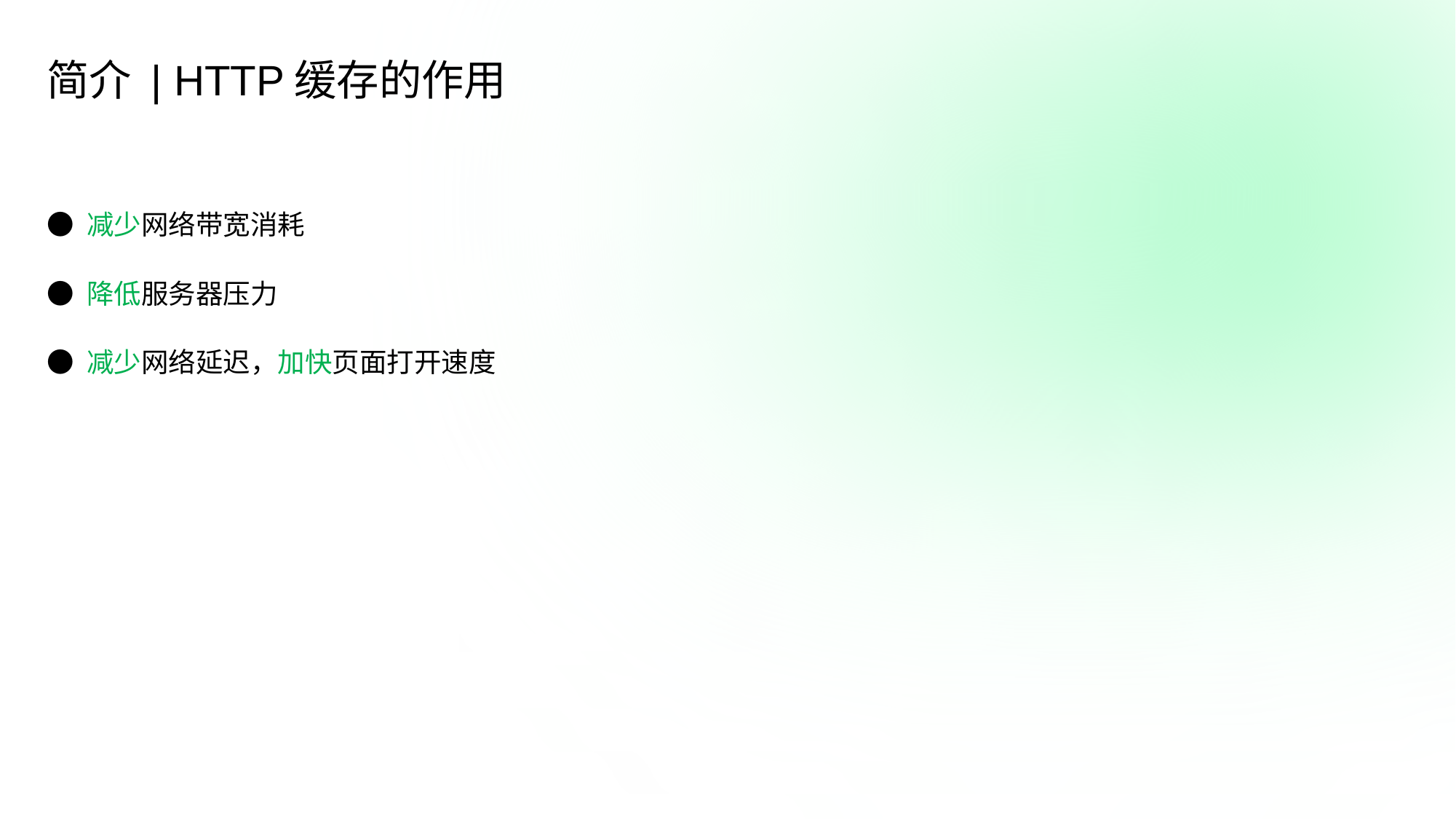

简介 | HTTP缓存的作用
● 减少网络带宽消耗
● 降低服务器压力
● 减少网络延迟，加快页面打开速度